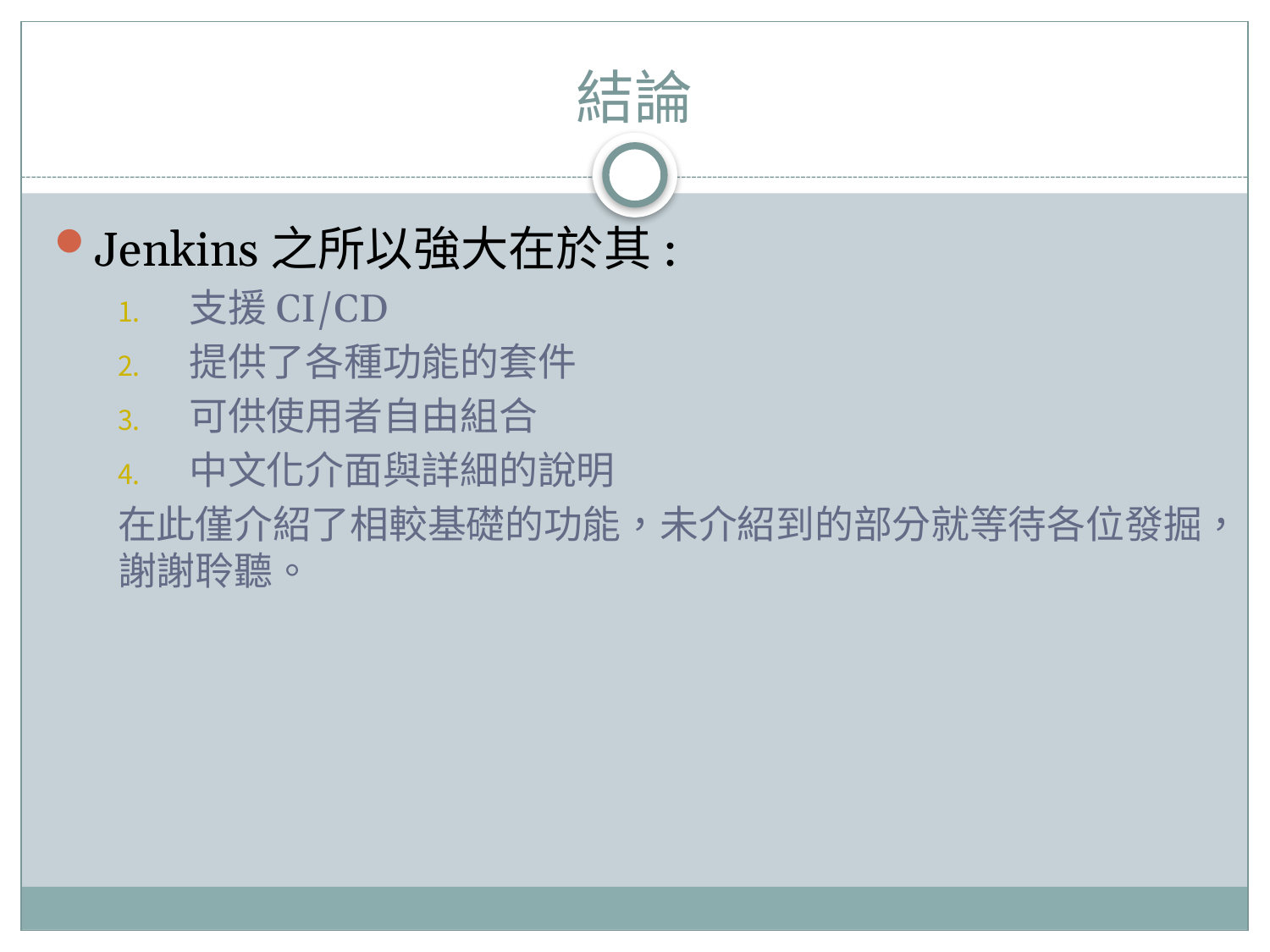

# 結論
Jenkins之所以強大在於其:
支援CI/CD
提供了各種功能的套件
可供使用者自由組合
中文化介面與詳細的說明
在此僅介紹了相較基礎的功能，未介紹到的部分就等待各位發掘，謝謝聆聽。